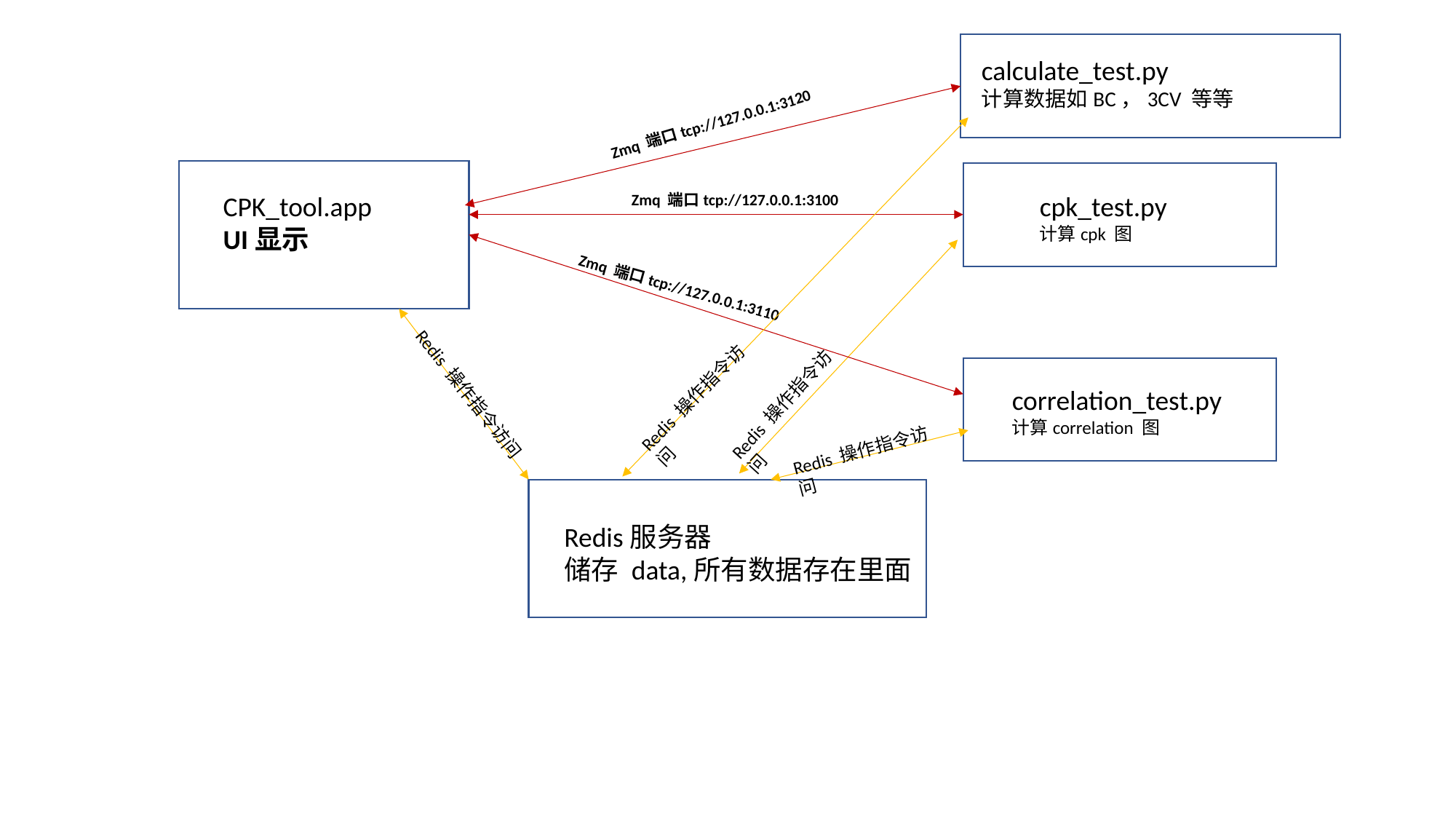

calculate_test.py
计算数据如BC，3CV 等等
Zmq 端口tcp://127.0.0.1:3120

CPK_tool.app
UI显示
Zmq 端口tcp://127.0.0.1:3100
cpk_test.py
计算cpk 图
Zmq 端口tcp://127.0.0.1:3110

Redis 操作指令访问
Redis 操作指令访问
correlation_test.py
计算correlation 图
Redis 操作指令访问
Redis 操作指令访问

Redis服务器
储存 data,所有数据存在里面